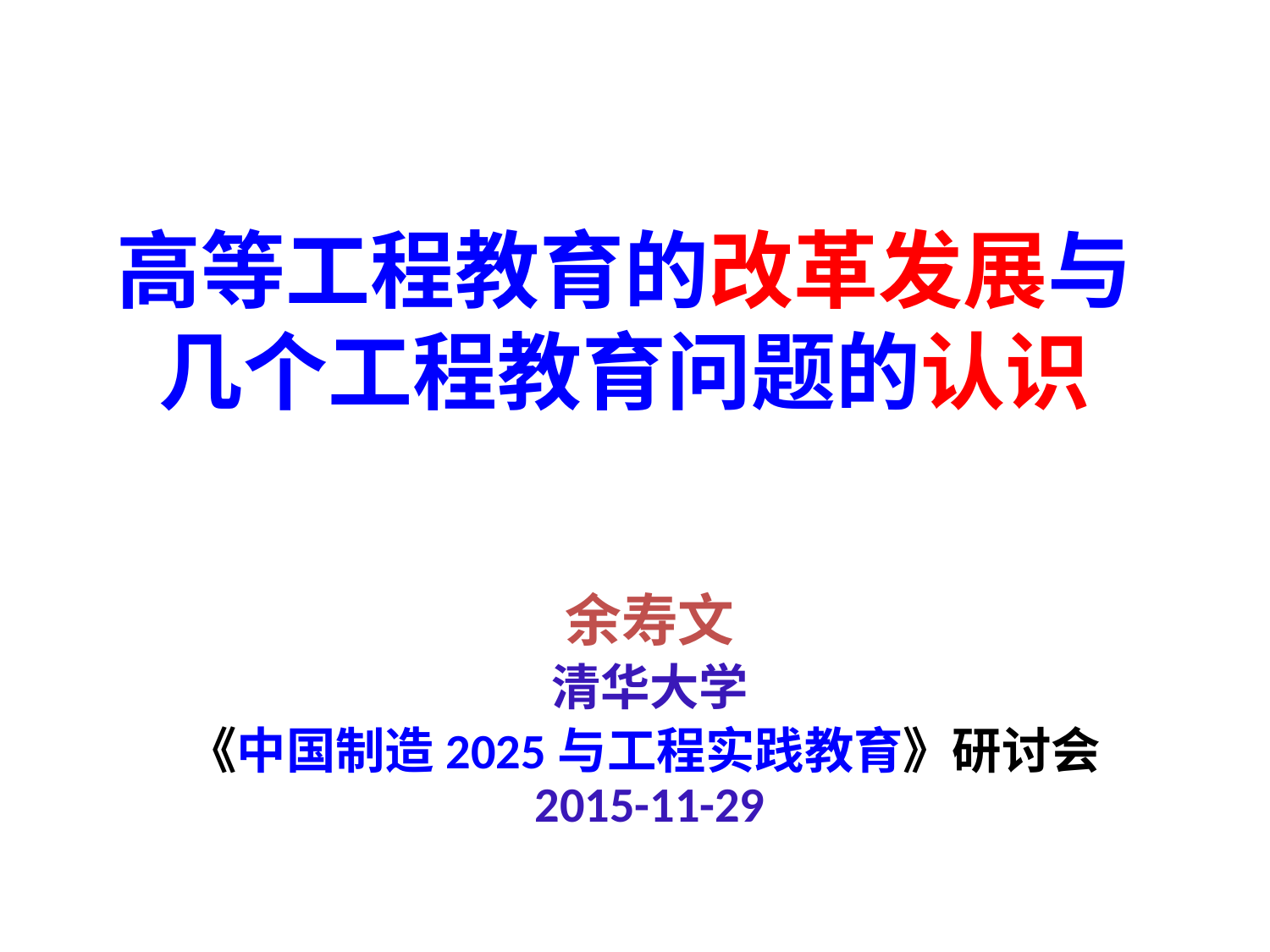

# 高等工程教育的改革发展与几个工程教育问题的认识
余寿文
清华大学
《中国制造2025与工程实践教育》研讨会2015-11-29